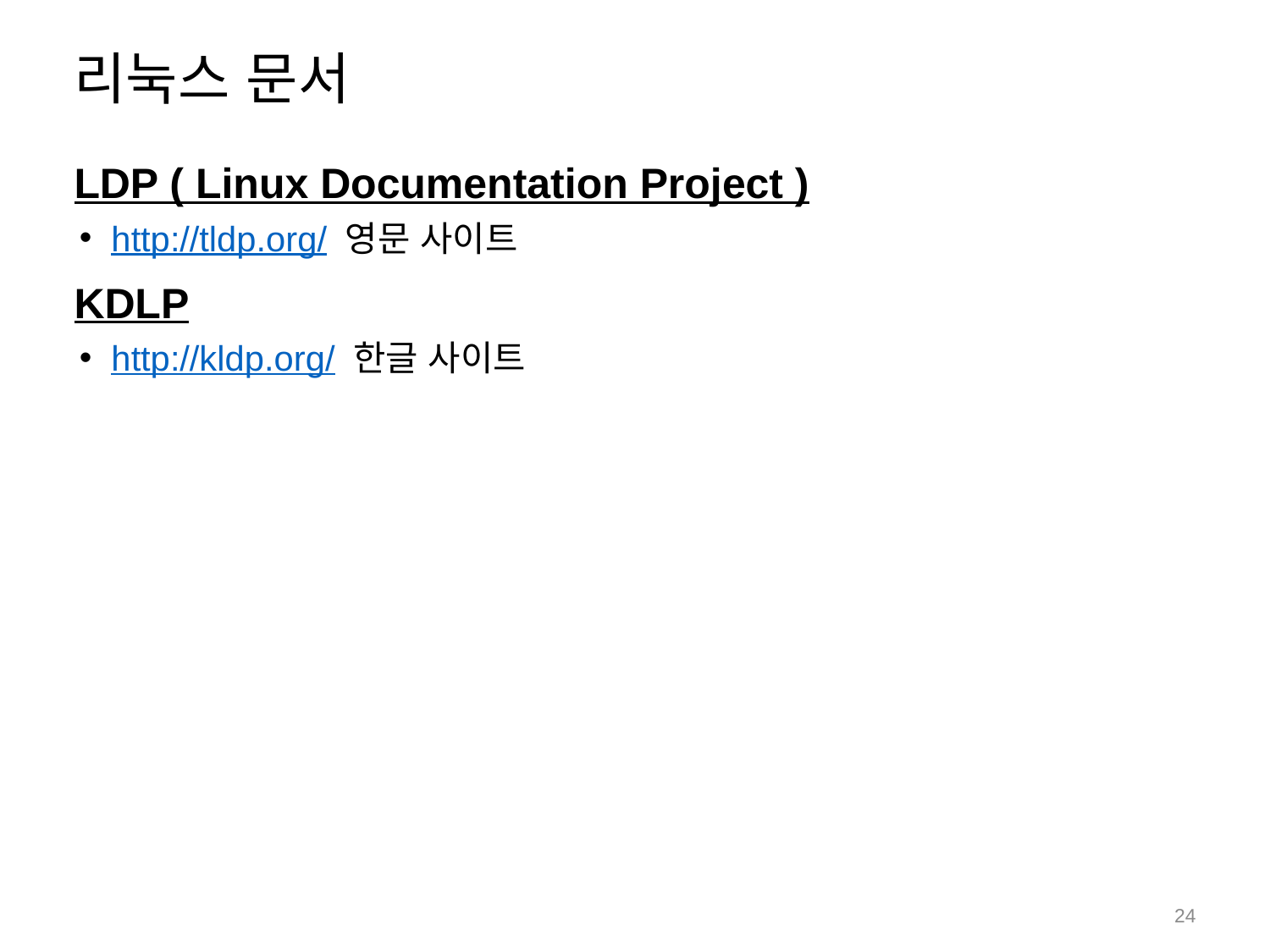

# 리눅스 문서
LDP ( Linux Documentation Project )
http://tldp.org/ 영문 사이트
KDLP
http://kldp.org/ 한글 사이트
24